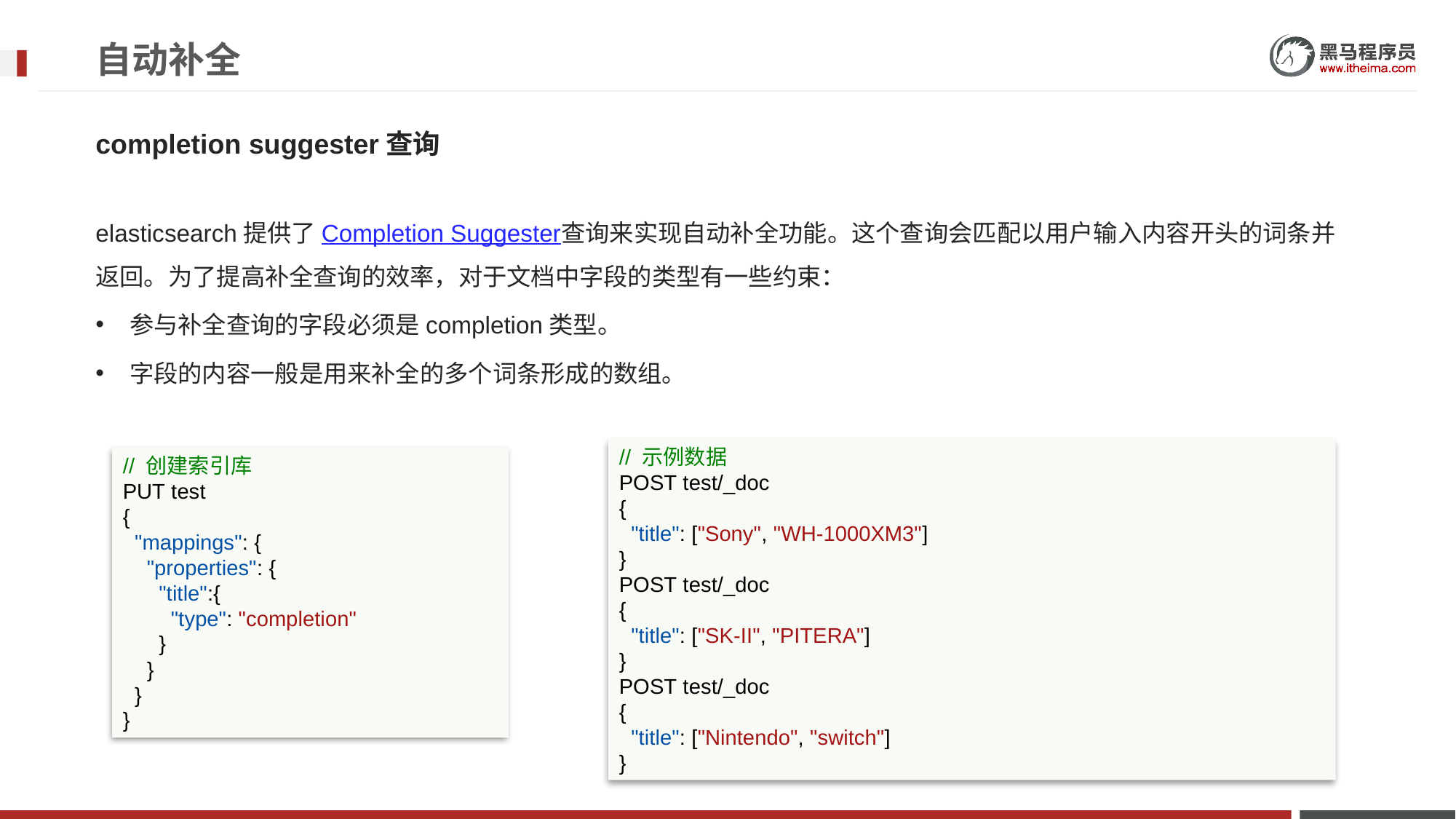

# 自动补全
completion suggester查询
elasticsearch提供了Completion Suggester查询来实现自动补全功能。这个查询会匹配以用户输入内容开头的词条并返回。为了提高补全查询的效率，对于文档中字段的类型有一些约束：
参与补全查询的字段必须是completion类型。
字段的内容一般是用来补全的多个词条形成的数组。
// 示例数据
POST test/_doc
{
  "title": ["Sony", "WH-1000XM3"]
}
POST test/_doc
{
  "title": ["SK-II", "PITERA"]
}
POST test/_doc
{
  "title": ["Nintendo", "switch"]
}
// 创建索引库
PUT test
{
  "mappings": {
    "properties": {
      "title":{
        "type": "completion"
      }
    }
  }
}